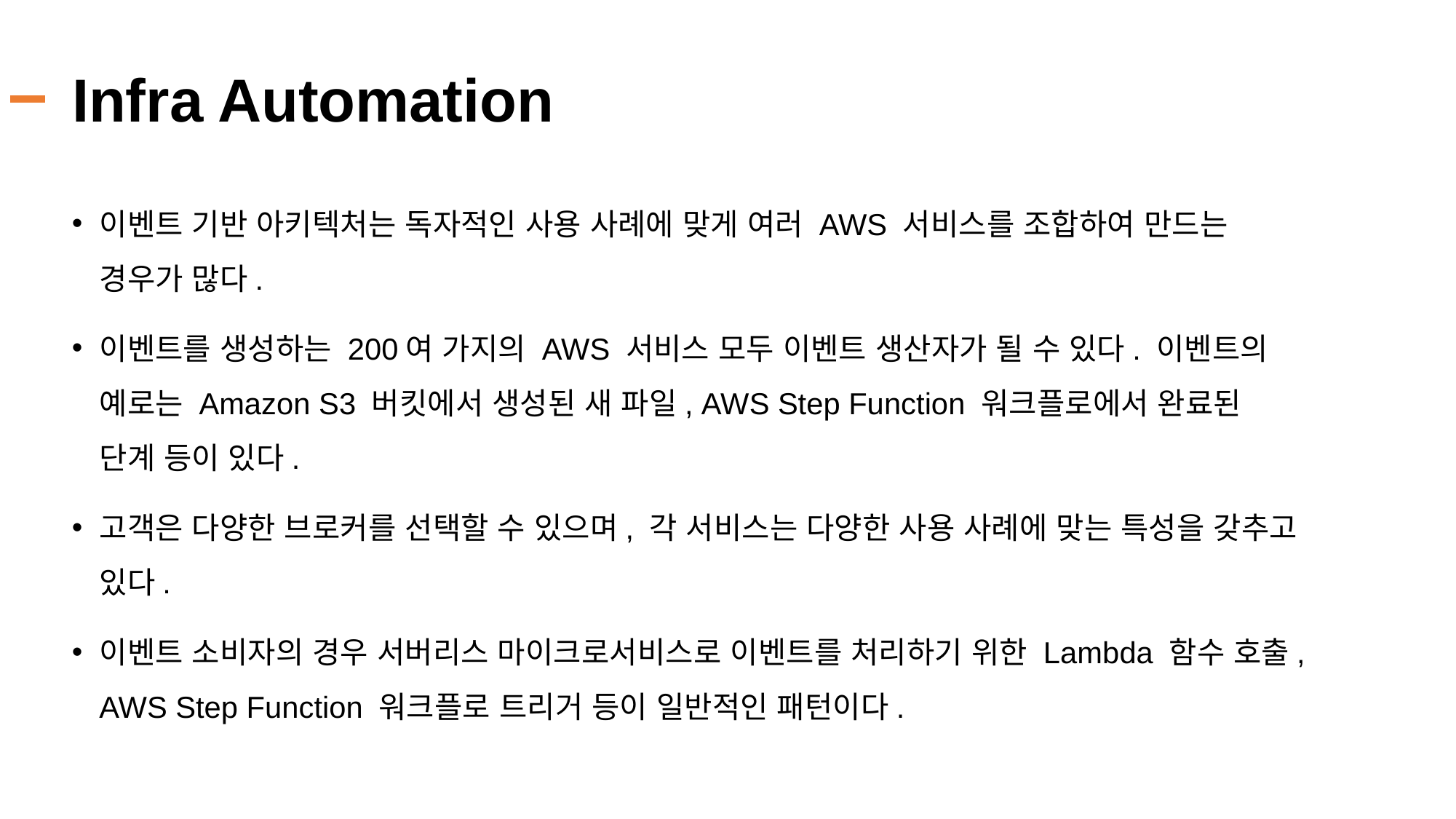

# Infra Automation

이벤트 기반 아키텍처는 독자적인 사용 사례에 맞게 여러 AWS 서비스를 조합하여 만드는 경우가 많다.
이벤트를 생성하는 200여 가지의 AWS 서비스 모두 이벤트 생산자가 될 수 있다. 이벤트의 예로는 Amazon S3 버킷에서 생성된 새 파일, AWS Step Function 워크플로에서 완료된 단계 등이 있다.
고객은 다양한 브로커를 선택할 수 있으며, 각 서비스는 다양한 사용 사례에 맞는 특성을 갖추고 있다.
이벤트 소비자의 경우 서버리스 마이크로서비스로 이벤트를 처리하기 위한 Lambda 함수 호출, AWS Step Function 워크플로 트리거 등이 일반적인 패턴이다.